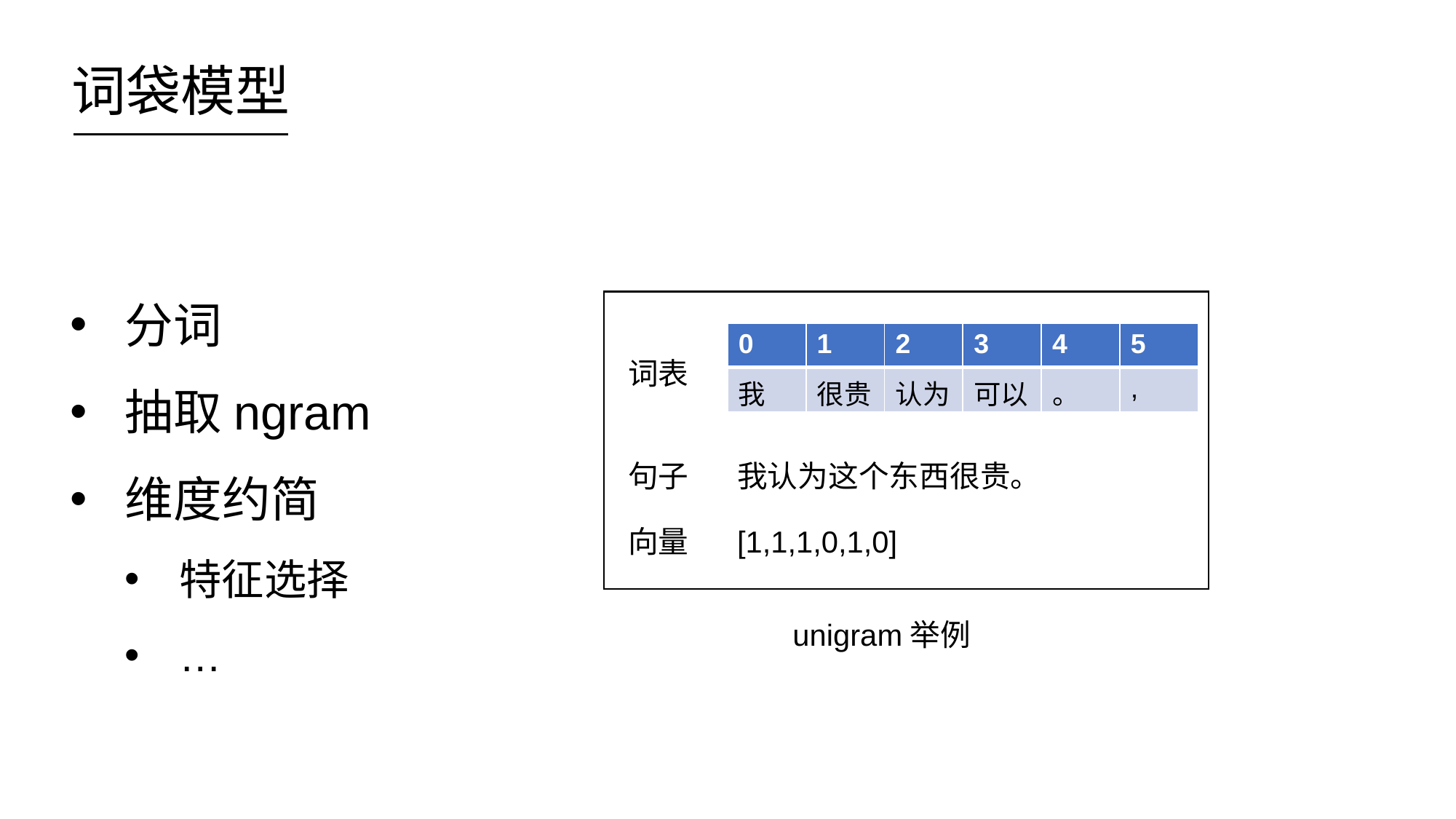

词袋模型
分词
抽取ngram
维度约简
特征选择
…

词表
句子	我认为这个东西很贵。
| 0 | 1 | 2 | 3 | 4 | 5 |
| --- | --- | --- | --- | --- | --- |
| 我 | 很贵 | 认为 | 可以 | 。 | , |
向量	[1,1,1,0,1,0]
unigram举例